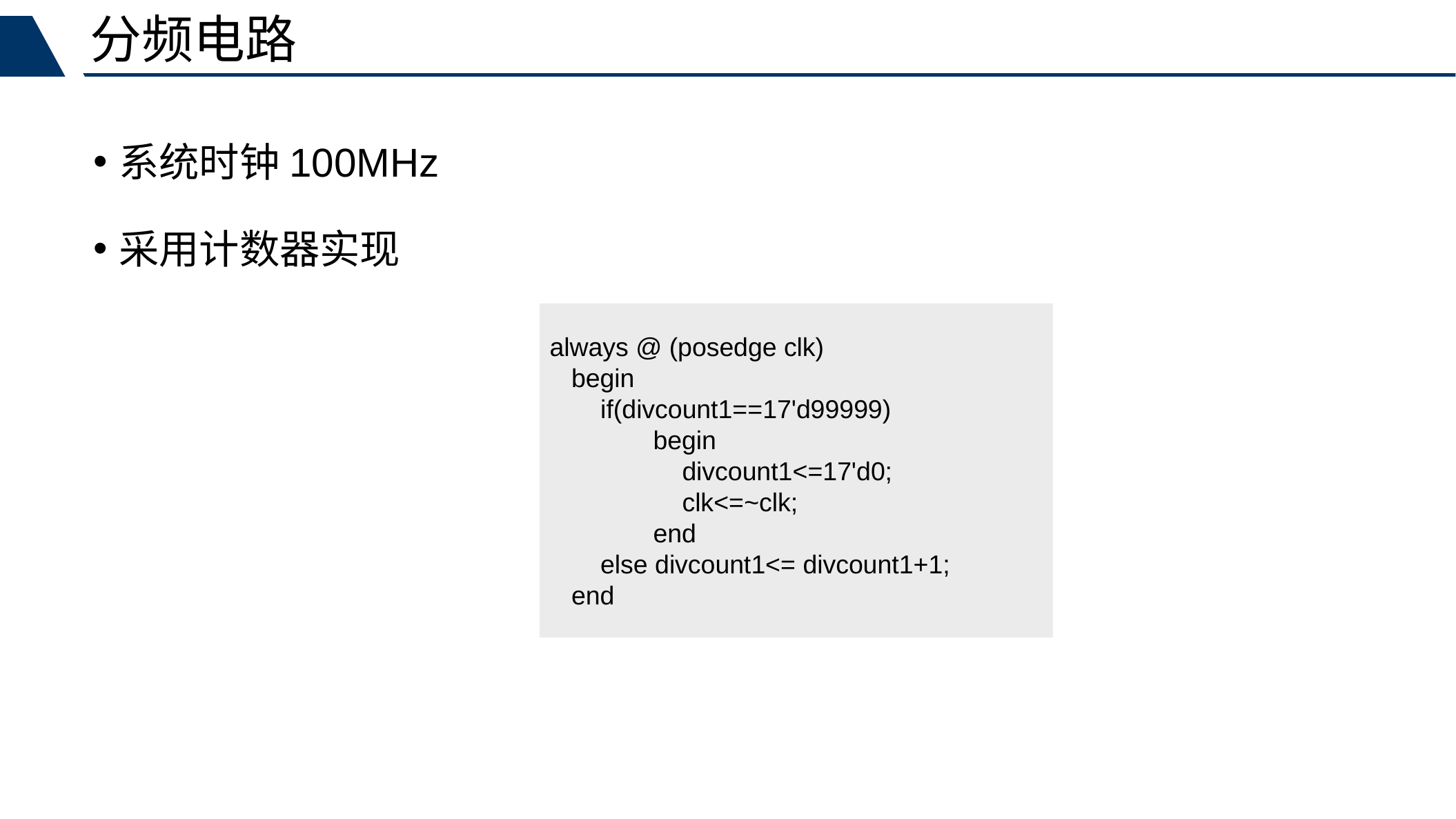

分频电路

系统时钟100MHz
采用计数器实现

always @ (posedge clk)
   begin
       if(divcount1==17'd99999)
	begin
	    divcount1<=17'd0;
	    clk<=~clk;
	end
       else divcount1<= divcount1+1;
   end